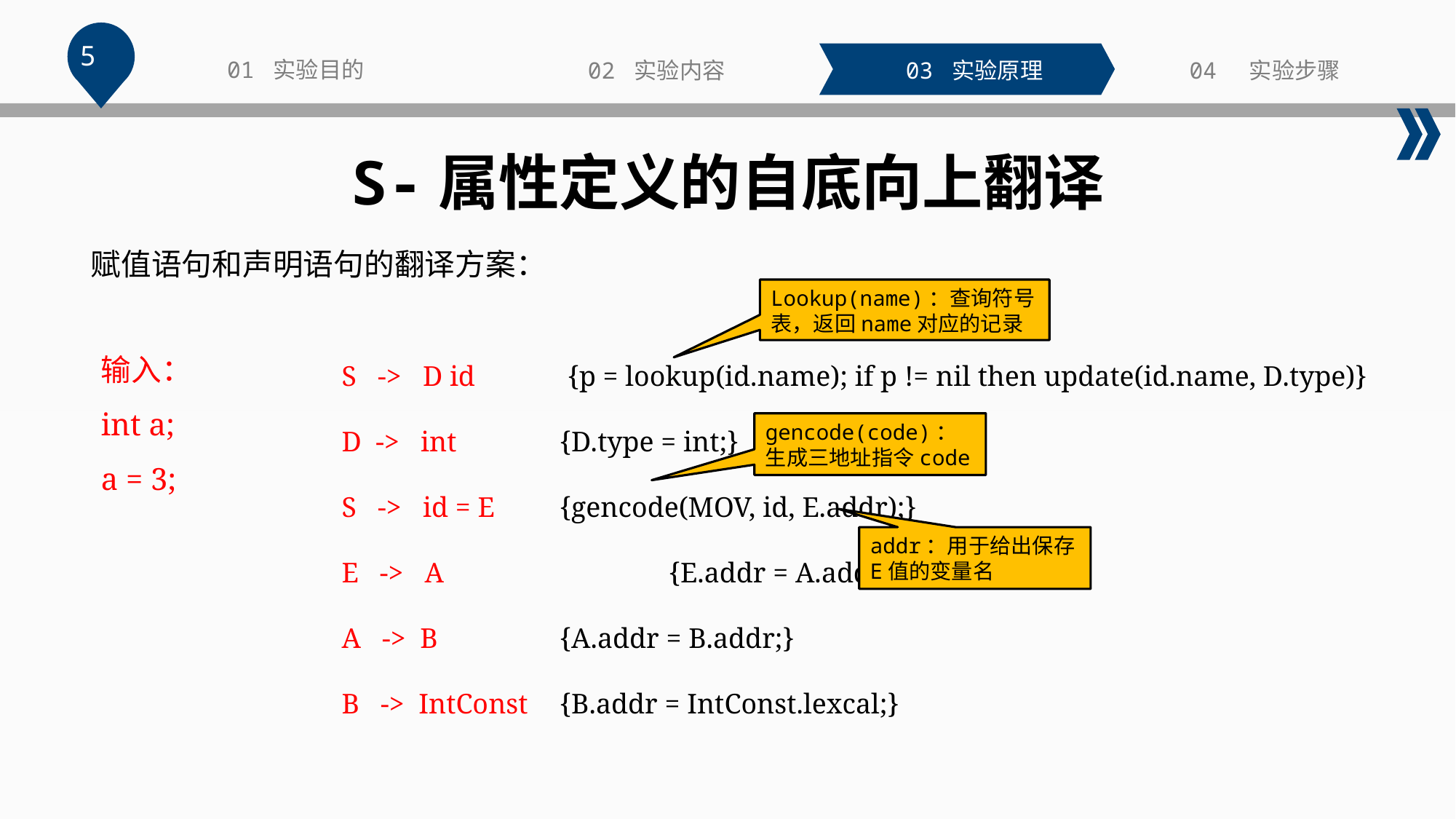

5

01 实验目的
02 实验内容
03 实验原理
04  实验步骤

S-属性定义的自底向上翻译
赋值语句和声明语句的翻译方案：
Lookup(name)：查询符号表，返回name对应的记录
S   ->   D id             {p = lookup(id.name); if p != nil then update(id.name, D.type)}
D  ->   int      	{D.type = int;}
S   ->   id = E 	{gencode(MOV, id, E.addr);}
E   ->   A 		{E.addr = A.addr;}
A   ->  B		{A.addr = B.addr;}
B   ->  IntConst 	{B.addr = IntConst.lexcal;}
gencode(code)：生成三地址指令code
addr：用于给出保存E值的变量名
输入：
int a;
a = 3;